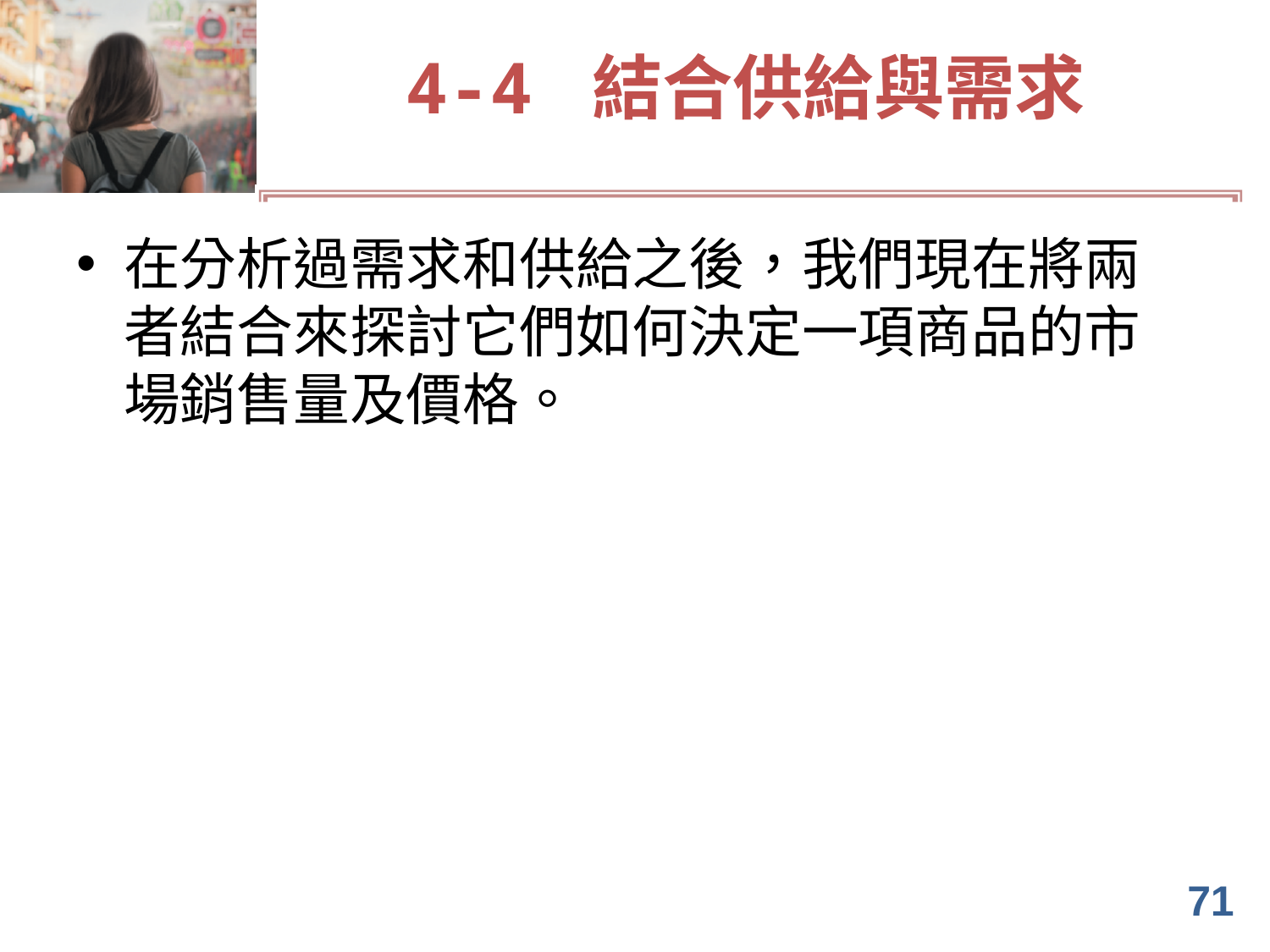

# 4-4 結合供給與需求
在分析過需求和供給之後，我們現在將兩者結合來探討它們如何決定一項商品的市場銷售量及價格。
71